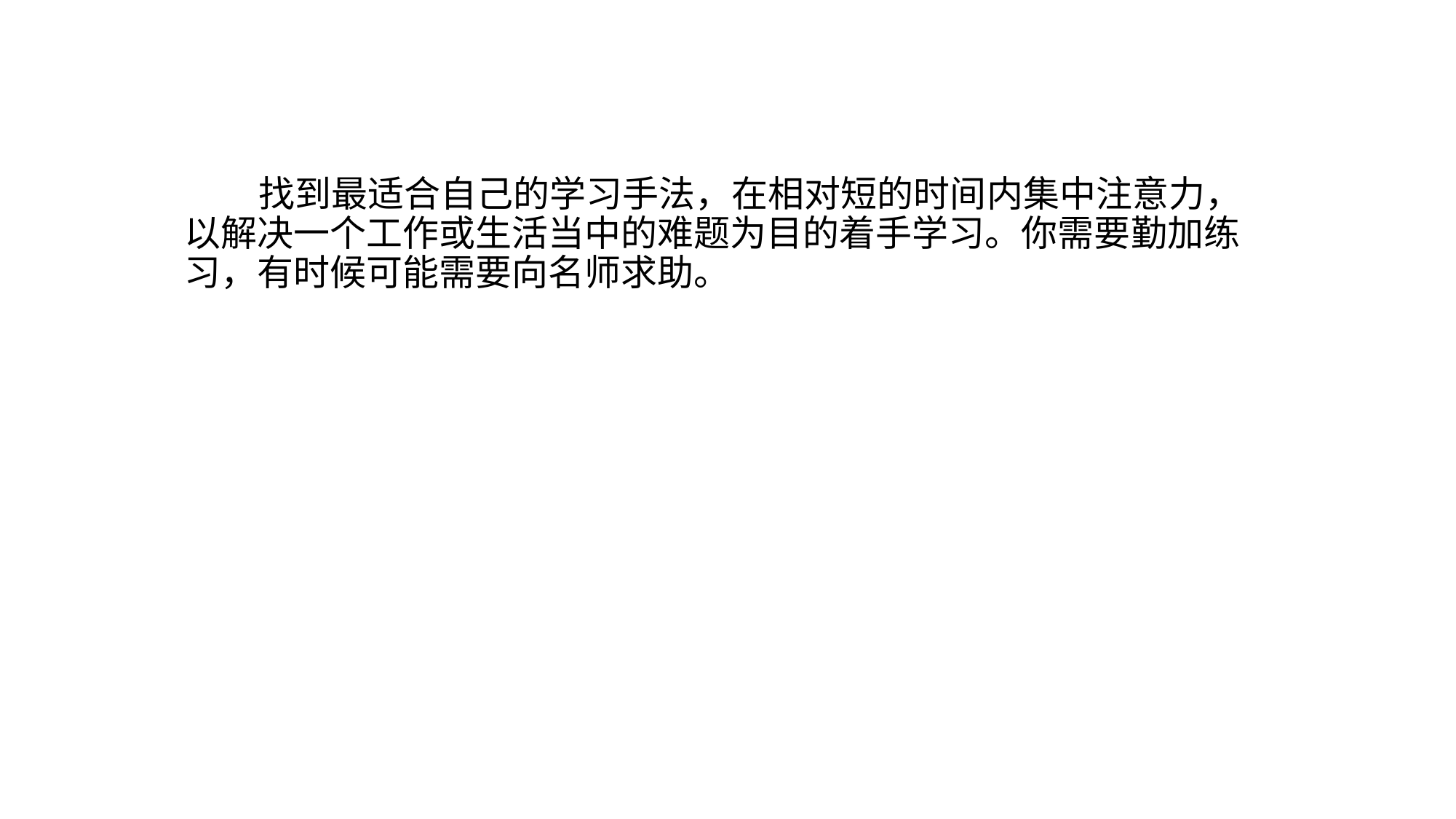

找到最适合自己的学习手法，在相对短的时间内集中注意力，以解决一个工作或生活当中的难题为目的着手学习。你需要勤加练习，有时候可能需要向名师求助。